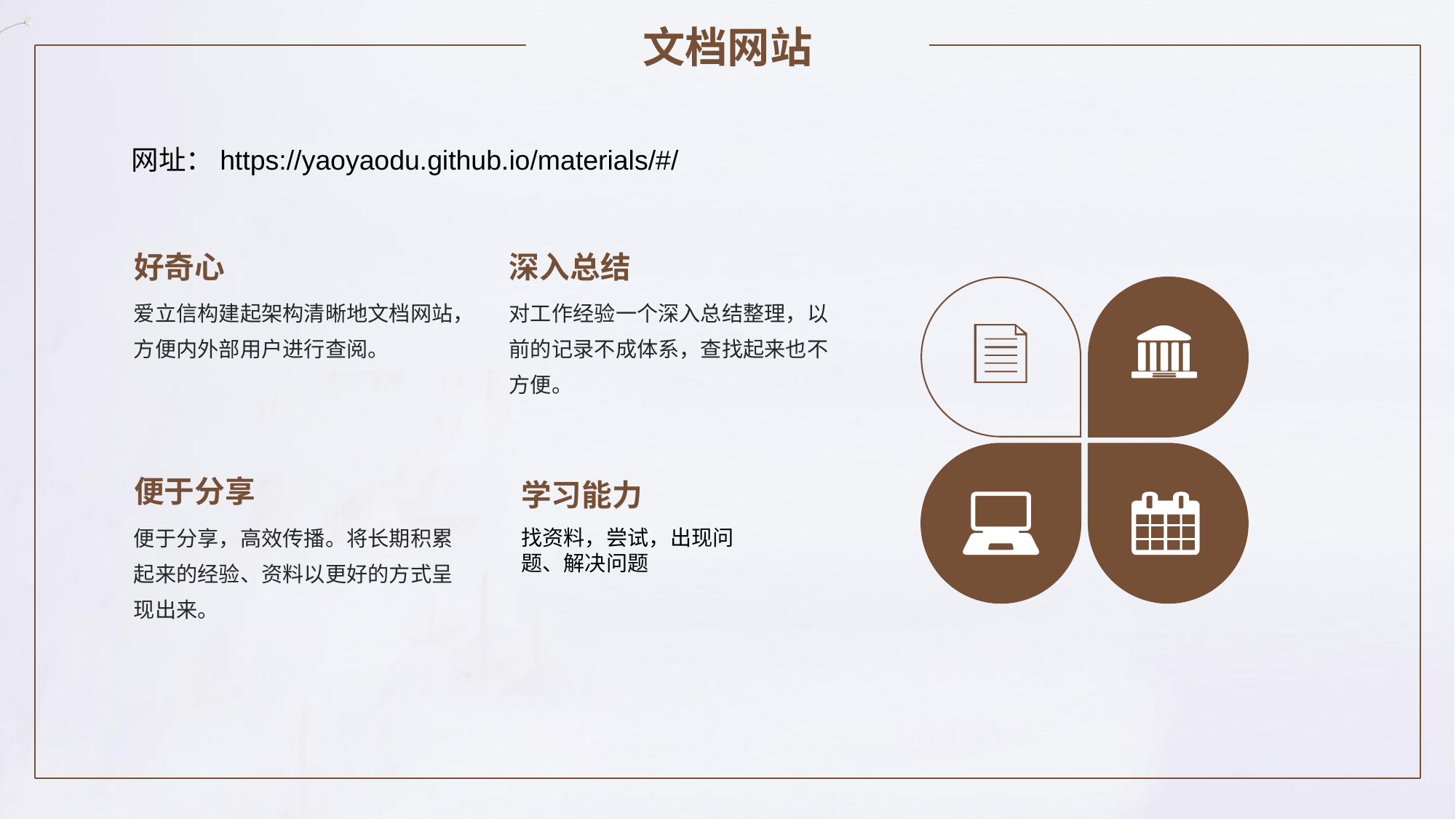

文档网站
网址：https://yaoyaodu.github.io/materials/#/
好奇心
爱立信构建起架构清晰地文档网站，方便内外部用户进行查阅。
深入总结
对工作经验一个深入总结整理，以前的记录不成体系，查找起来也不方便。

便于分享
便于分享，高效传播。将长期积累起来的经验、资料以更好的方式呈现出来。
学习能力

找资料，尝试，出现问题、解决问题